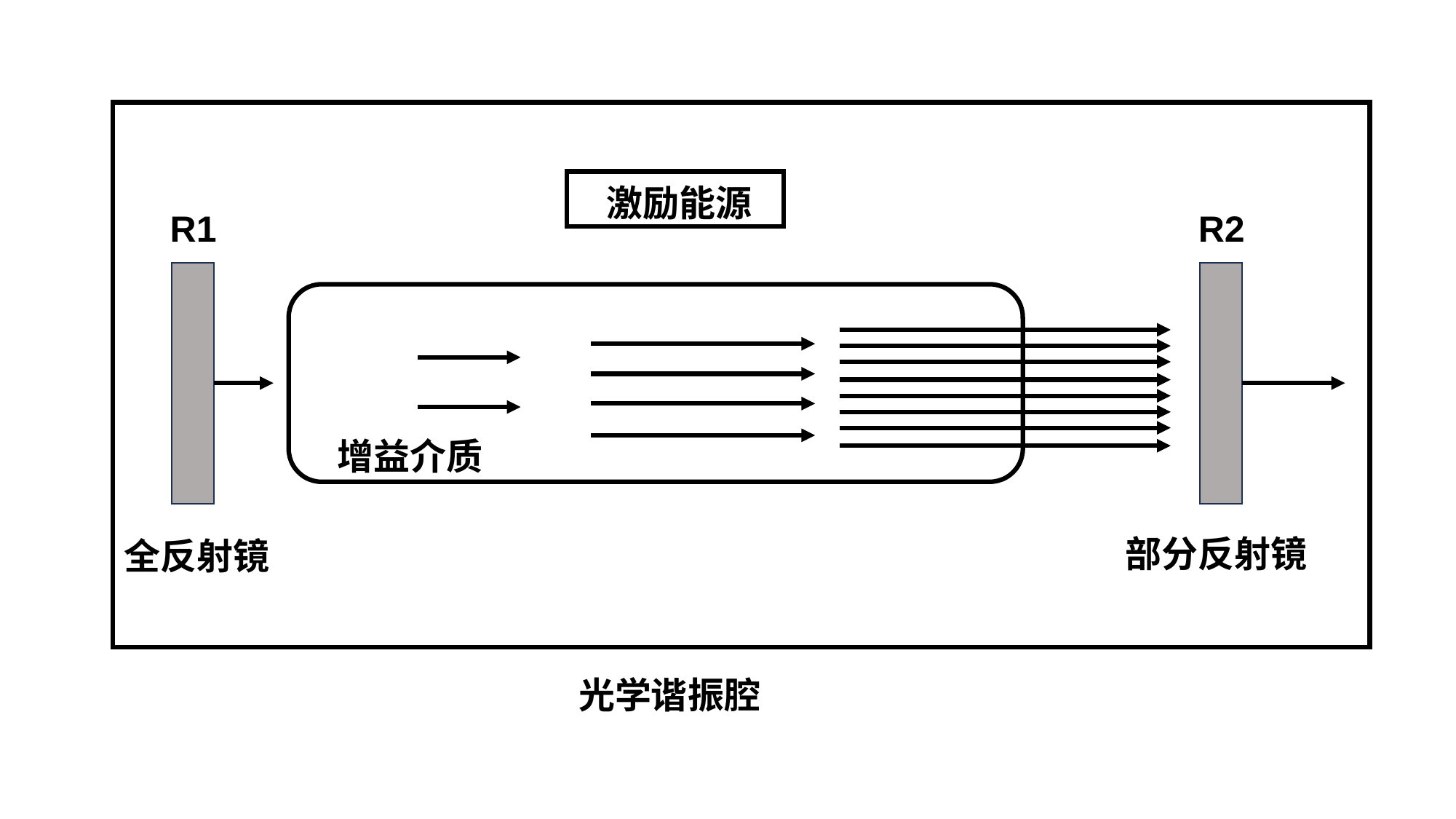

激励能源
R1
R2

增益介质
部分反射镜
全反射镜
光学谐振腔